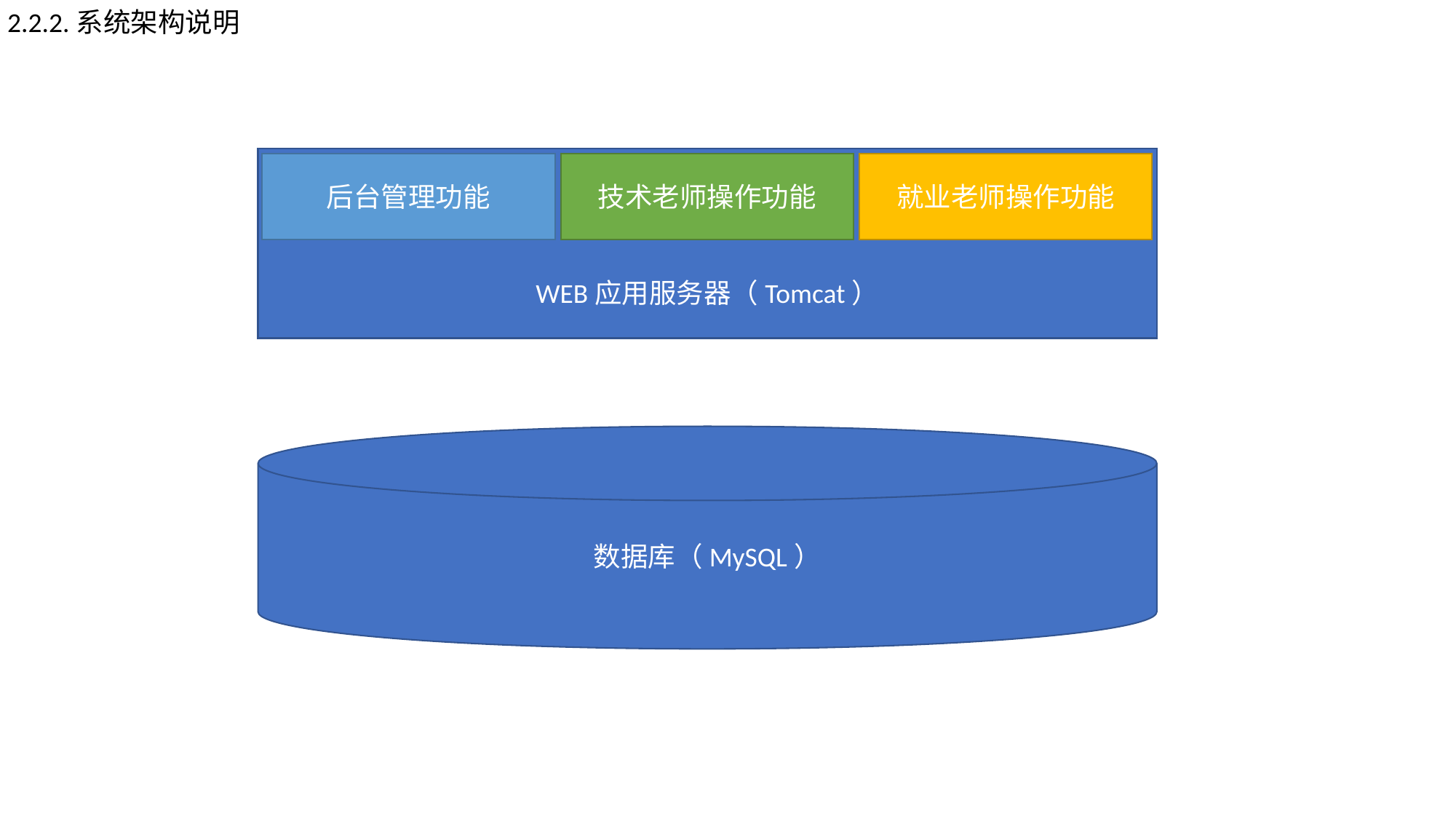

2.2.2.系统架构说明

WEB应用服务器（Tomcat）
后台管理功能
技术老师操作功能
就业老师操作功能
数据库（MySQL）